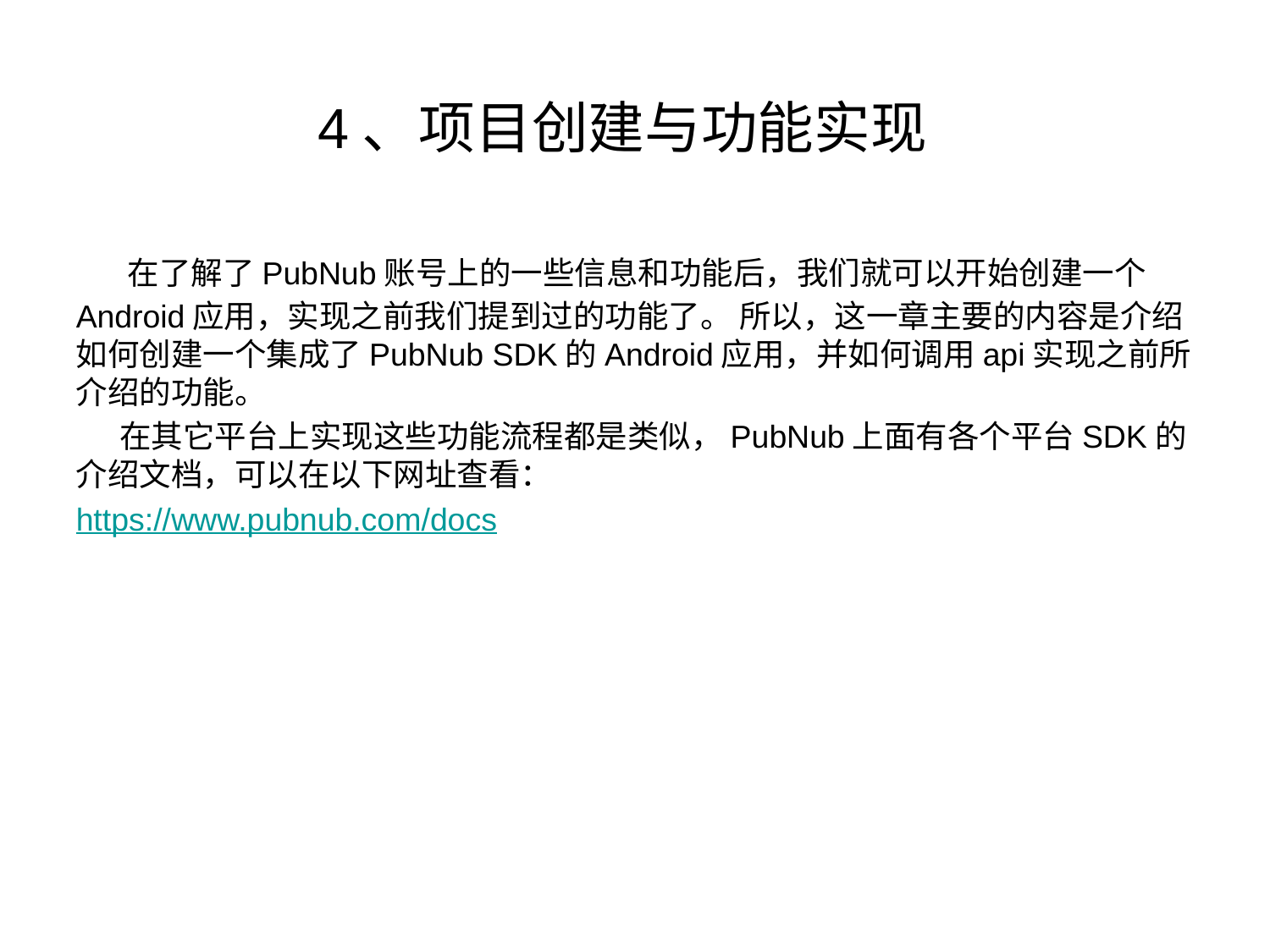

# 4、项目创建与功能实现
   在了解了PubNub账号上的一些信息和功能后，我们就可以开始创建一个Android应用，实现之前我们提到过的功能了。 所以，这一章主要的内容是介绍如何创建一个集成了PubNub SDK的Android应用，并如何调用api实现之前所介绍的功能。
     在其它平台上实现这些功能流程都是类似，PubNub上面有各个平台SDK的介绍文档，可以在以下网址查看：
https://www.pubnub.com/docs